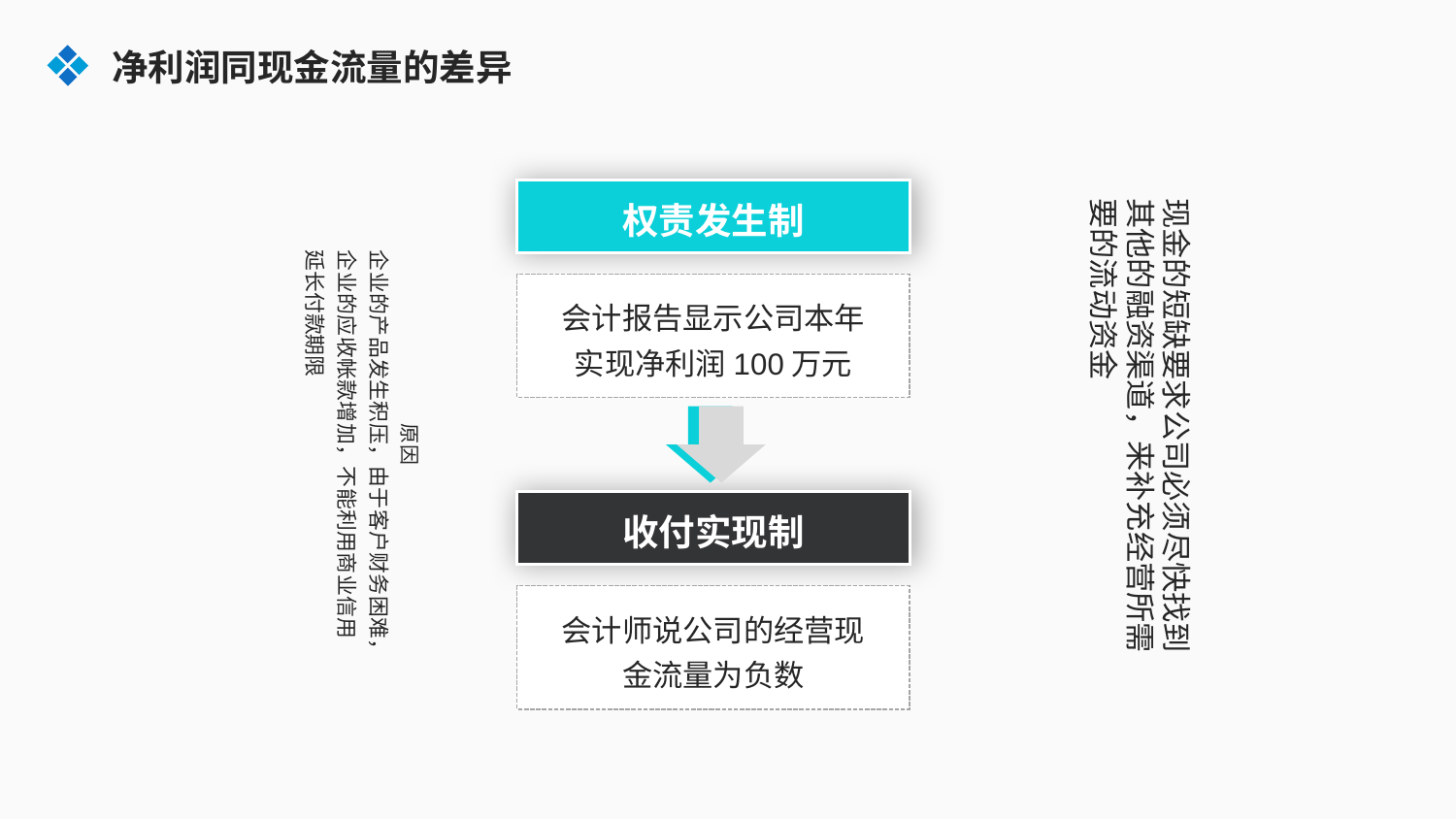

净利润同现金流量的差异

权责发生制

会计报告显示公司本年实现净利润100万元

收付实现制

会计师说公司的经营现金流量为负数
现金的短缺要求公司必须尽快找到其他的融资渠道，来补充经营所需要的流动资金
原因
企业的产品发生积压，由于客户财务困难，企业的应收帐款增加，不能利用商业信用延长付款期限